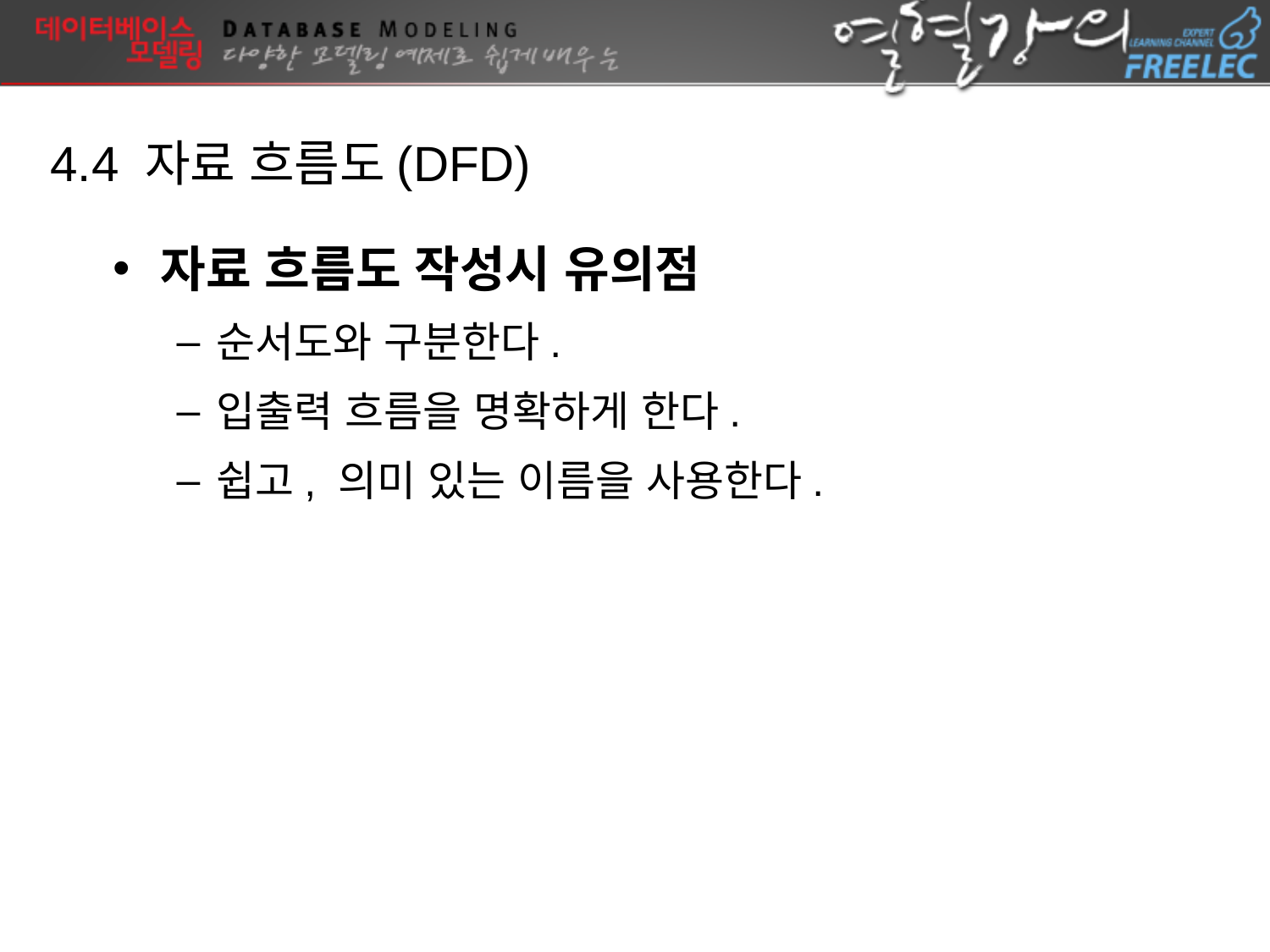

4.4 자료 흐름도(DFD)
자료 흐름도 작성시 유의점
순서도와 구분한다.
입출력 흐름을 명확하게 한다.
쉽고, 의미 있는 이름을 사용한다.